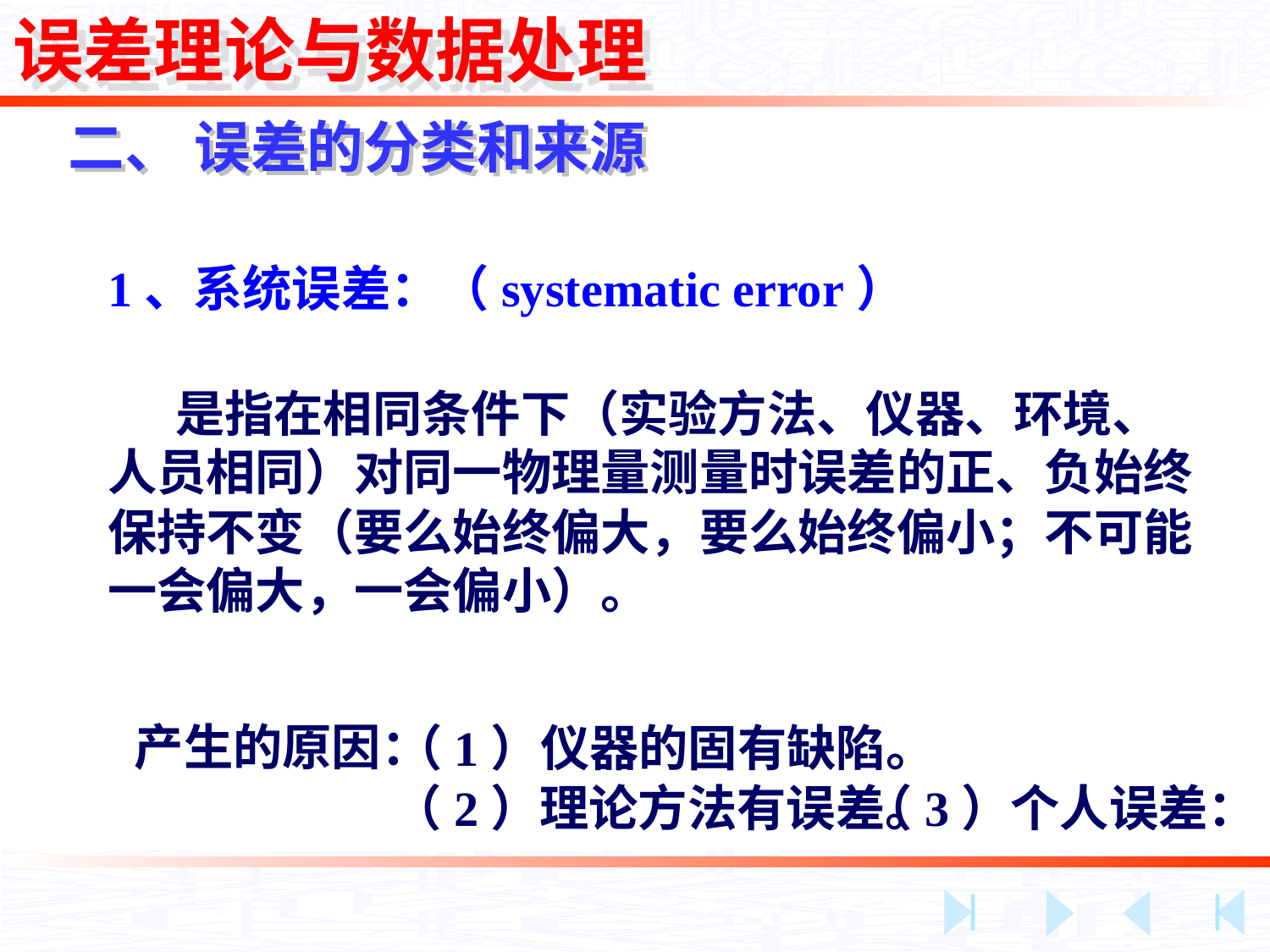

误差理论与数据处理
二、 误差的分类和来源
1、系统误差：（systematic error）
     是指在相同条件下（实验方法、仪器、环境、人员相同）对同一物理量测量时误差的正、负始终保持不变（要么始终偏大，要么始终偏小；不可能一会偏大，一会偏小）。
产生的原因：
（1）仪器的固有缺陷。
（2）理论方法有误差。
（3）个人误差：